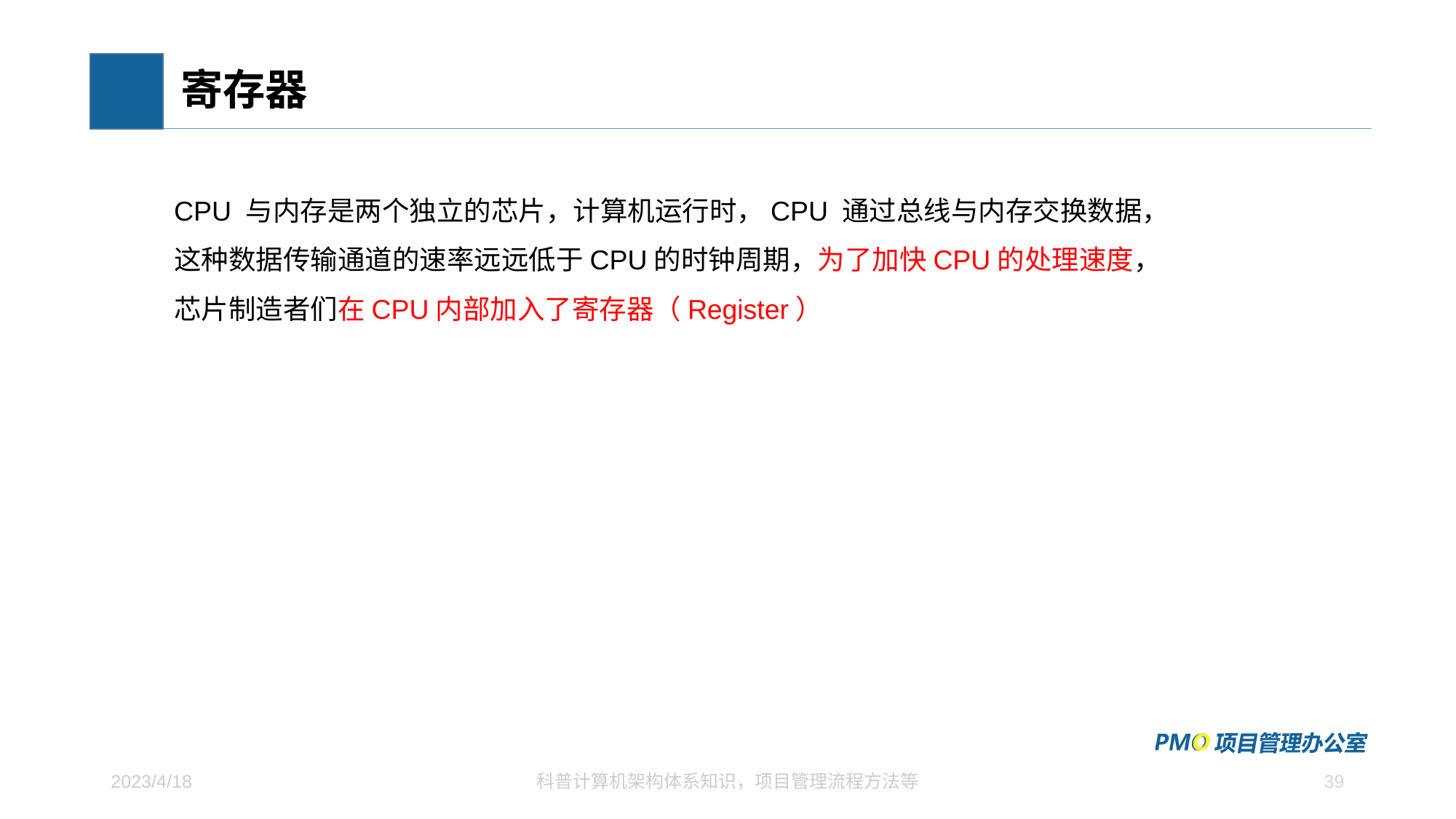

# 寄存器
CPU 与内存是两个独立的芯片，计算机运行时，CPU 通过总线与内存交换数据，这种数据传输通道的速率远远低于CPU的时钟周期，为了加快CPU的处理速度，芯片制造者们在CPU内部加入了寄存器（Register）
39
2023/4/18
科普计算机架构体系知识，项目管理流程方法等